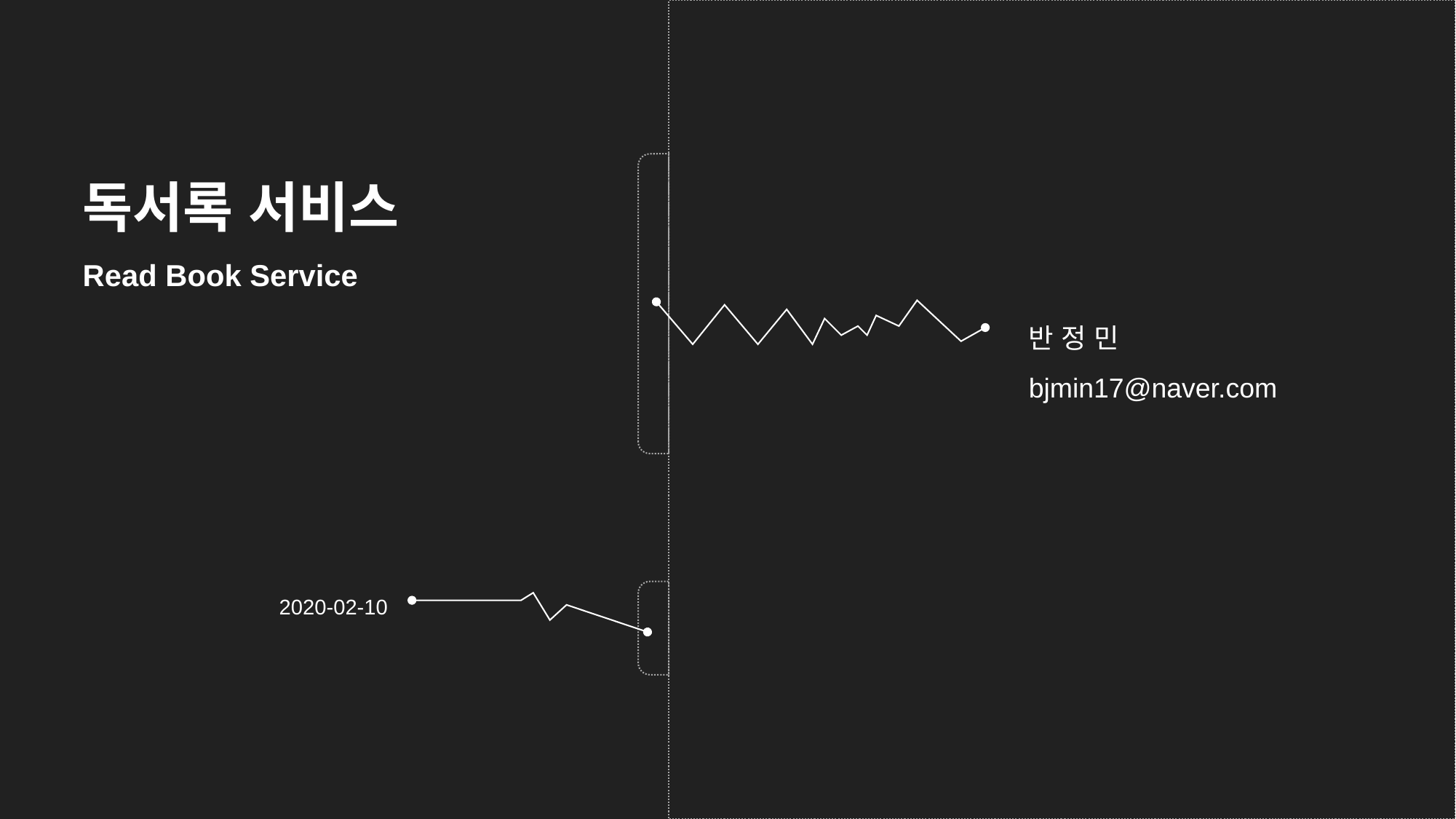

독서록 서비스
Read Book Service

반 정 민
bjmin17@naver.com

2020-02-10